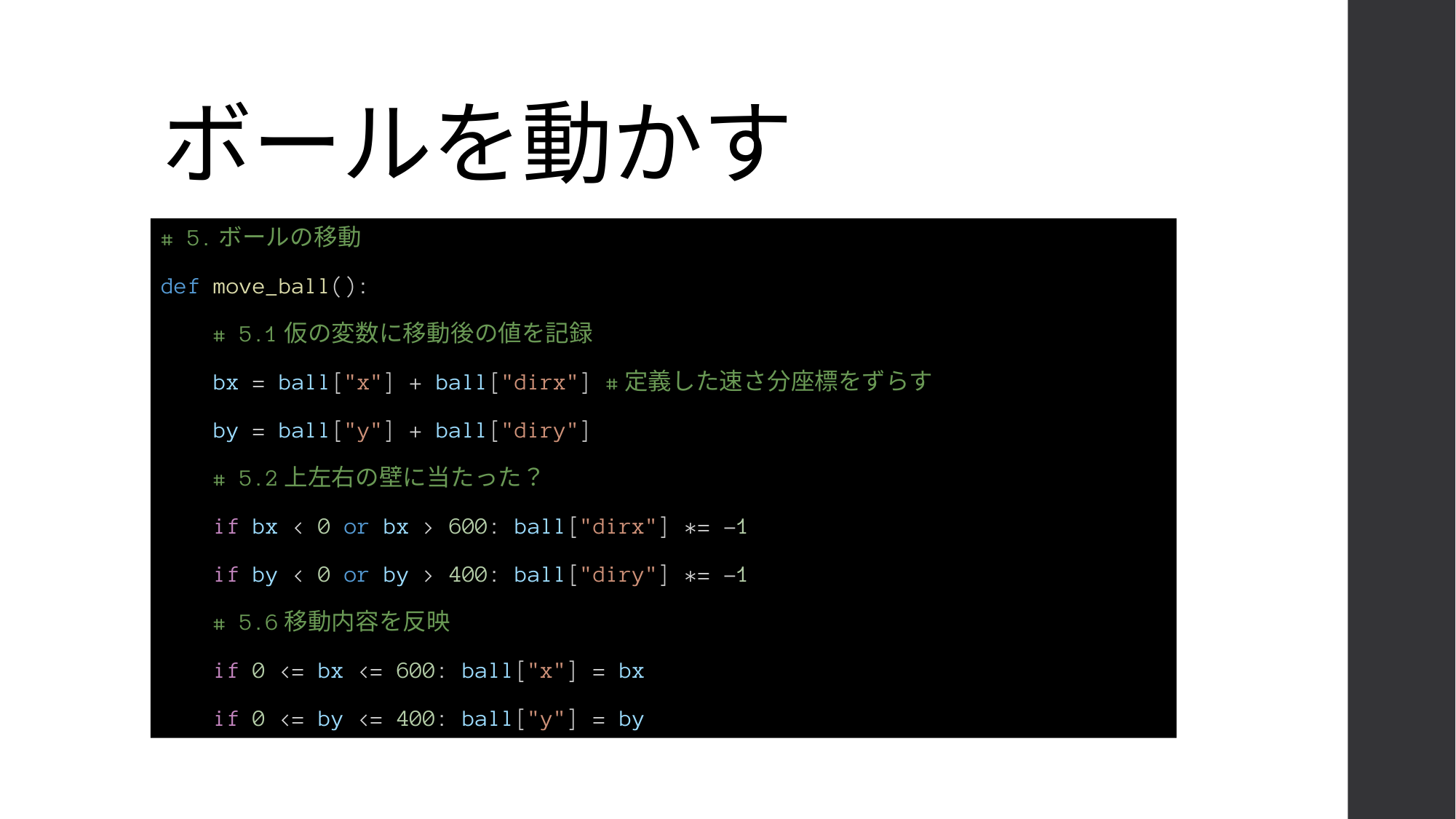

# ボールを動かす
# 5.ボールの移動
def move_ball():
    # 5.1仮の変数に移動後の値を記録
    bx = ball["x"] + ball["dirx"] #定義した速さ分座標をずらす
    by = ball["y"] + ball["diry"]
    # 5.2上左右の壁に当たった？
    if bx < 0 or bx > 600: ball["dirx"] *= -1
    if by < 0 or by > 400: ball["diry"] *= -1
    # 5.6移動内容を反映
    if 0 <= bx <= 600: ball["x"] = bx
    if 0 <= by <= 400: ball["y"] = by